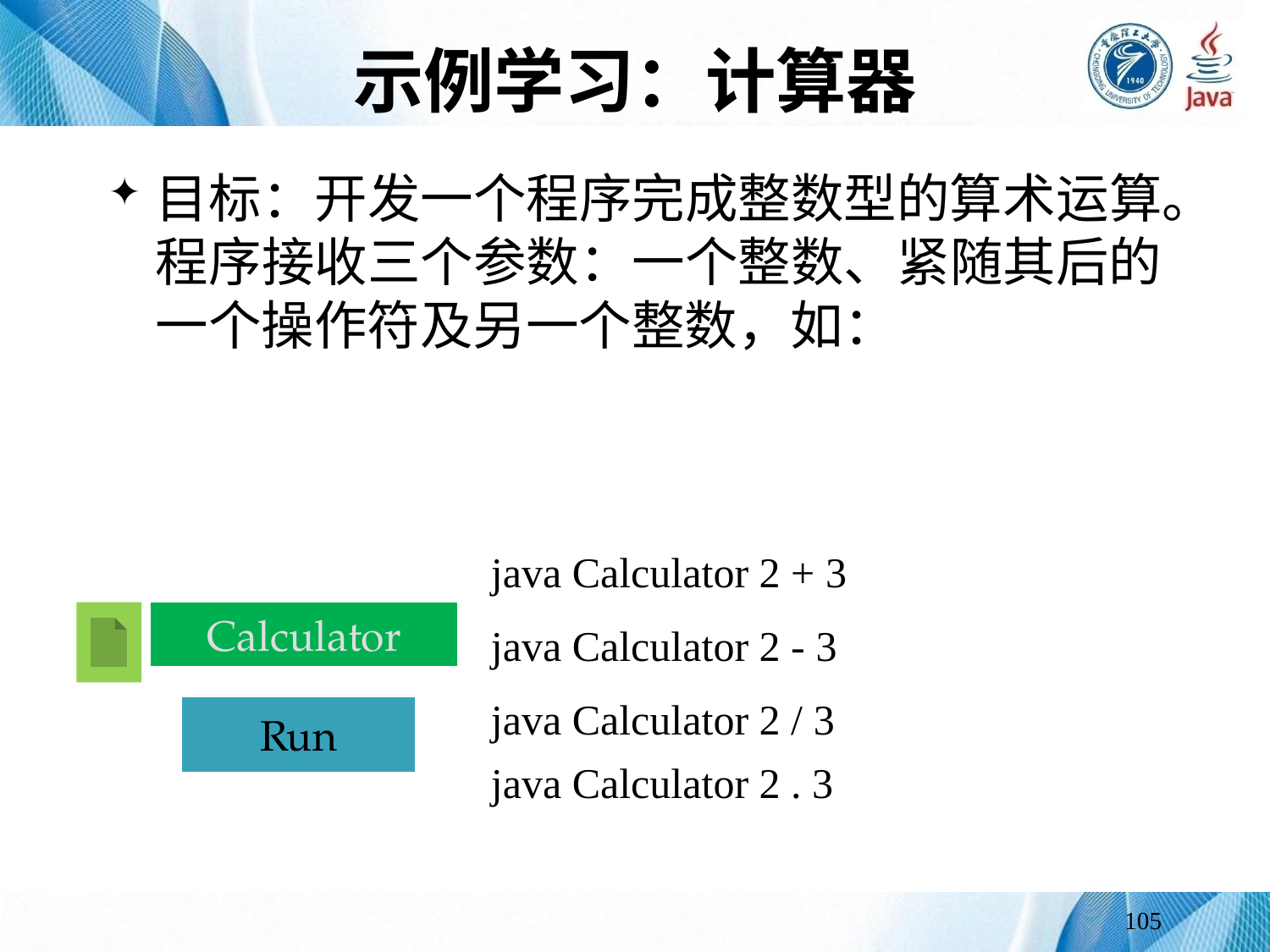

# 示例学习：计算器
目标：开发一个程序完成整数型的算术运算。程序接收三个参数：一个整数、紧随其后的一个操作符及另一个整数，如：
java Calculator 2 + 3

Calculator
java Calculator 2 - 3
 java Calculator 2 / 3
Run
 java Calculator 2 . 3
105